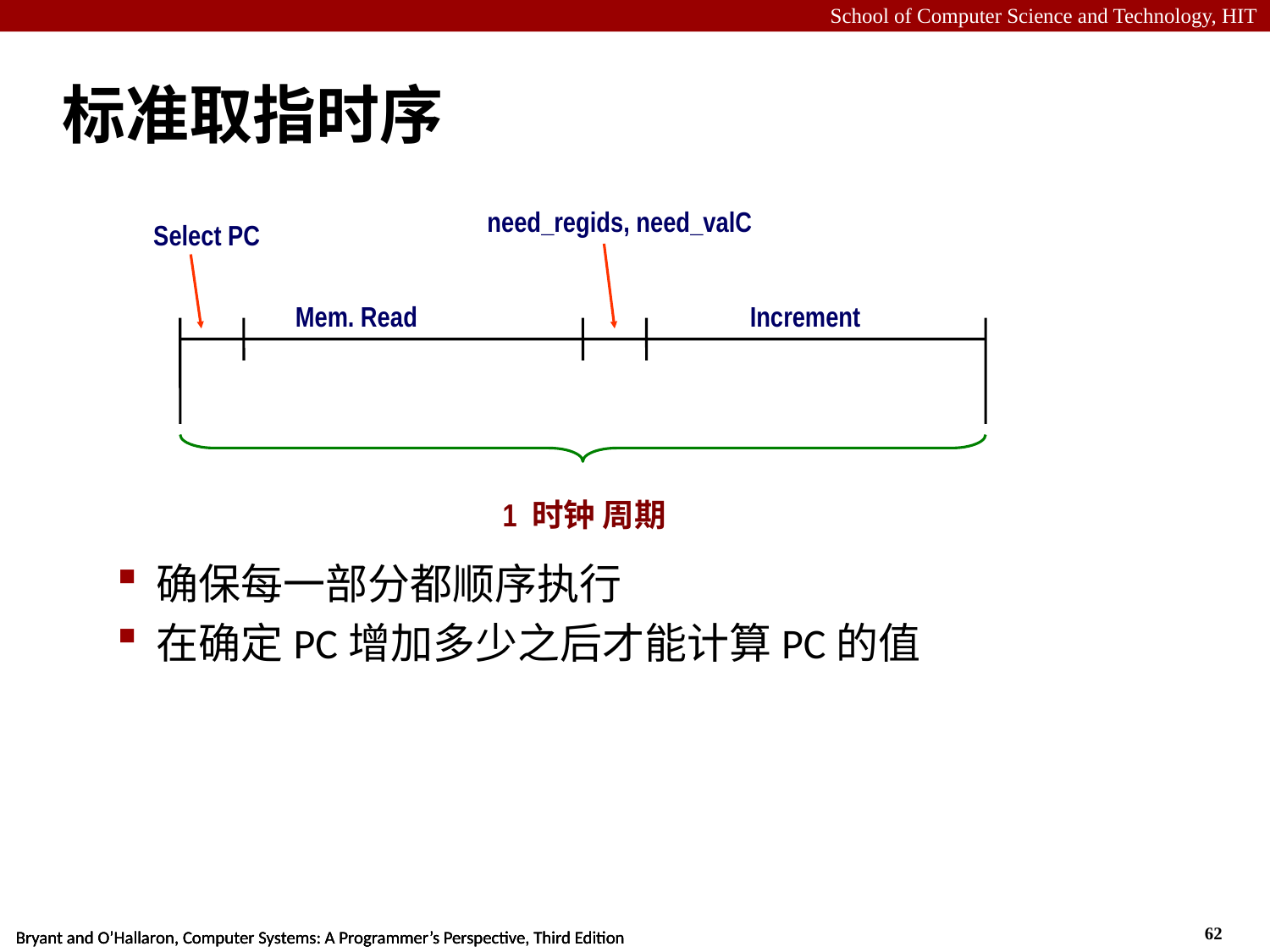

# 标准取指时序
need_regids, need_valC
Select PC

Mem. Read
Increment

1 时钟 周期
确保每一部分都顺序执行
在确定PC增加多少之后才能计算PC的值